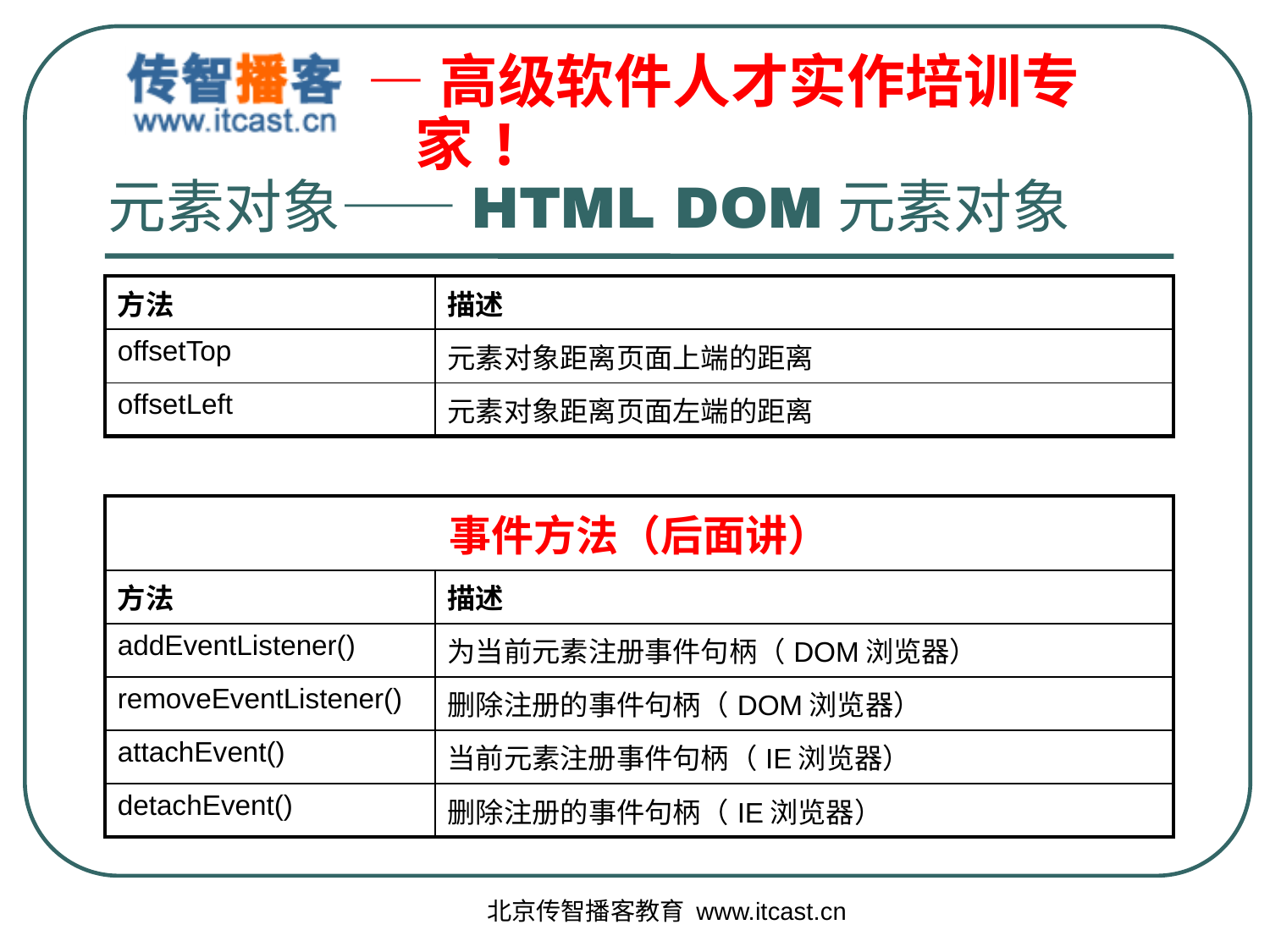

# 元素对象——HTML DOM元素对象
| 方法 | 描述 |
| --- | --- |
| offsetTop | 元素对象距离页面上端的距离 |
| offsetLeft | 元素对象距离页面左端的距离 |
| 事件方法（后面讲） |  |
| --- | --- |
| 方法 | 描述 |
| addEventListener() | 为当前元素注册事件句柄（DOM浏览器） |
| removeEventListener() | 删除注册的事件句柄（DOM浏览器） |
| attachEvent() | 当前元素注册事件句柄（IE浏览器） |
| detachEvent() | 删除注册的事件句柄（IE浏览器） |